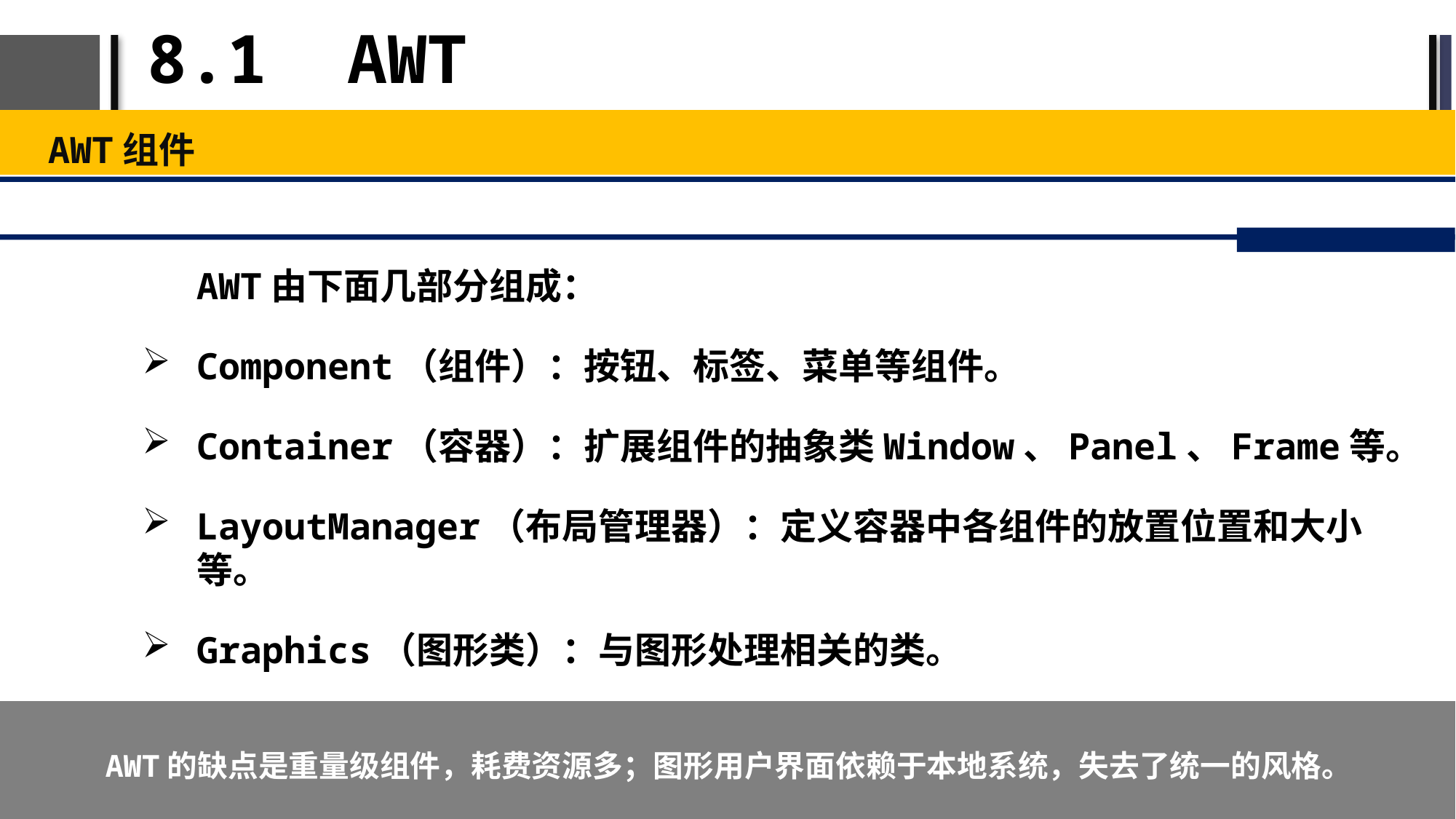

# 8.1  AWT

AWT组件

AWT由下面几部分组成：
Component（组件）：按钮、标签、菜单等组件。
Container（容器）：扩展组件的抽象类Window、Panel、Frame等。
LayoutManager（布局管理器）：定义容器中各组件的放置位置和大小等。
Graphics（图形类）：与图形处理相关的类。

AWT的缺点是重量级组件，耗费资源多；图形用户界面依赖于本地系统，失去了统一的风格。